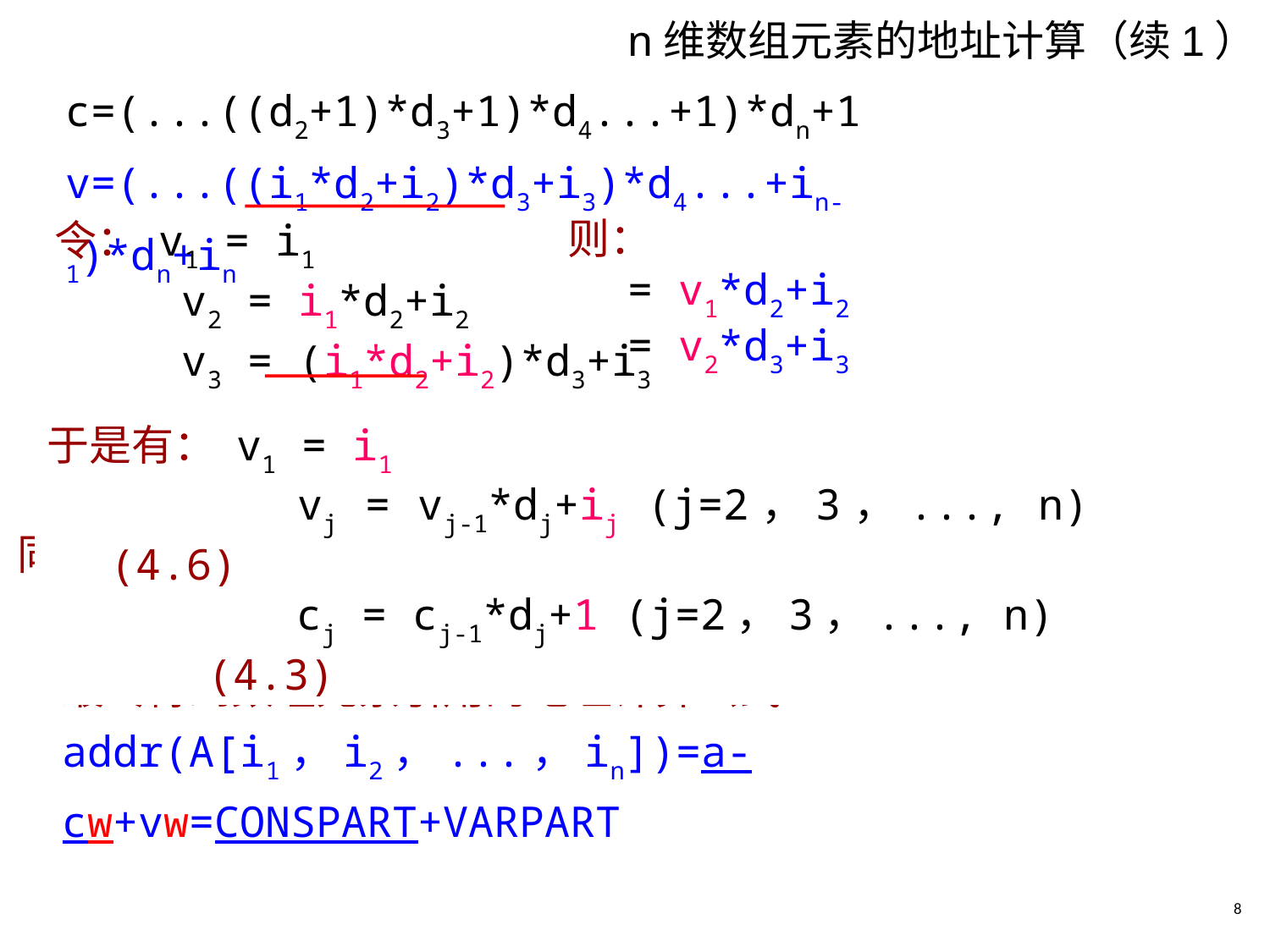

# n维数组元素的地址计算（续1）
c=(...((d2+1)*d3+1)*d4...+1)*dn+1
v=(...((i1*d2+i2)*d3+i3)*d4...+in-1)*dn+in

则：
令： v1 = i1
     v2 = i1*d2+i2
     v3 = (i1*d2+i2)*d3+i3
	......
     vj = ……..           = vj-1*dj+ij
	......
     vn = ……..           = vn-1*dn+in
= v1*d2+i2
= v2*d3+i3

于是有： v1 = i1
         vj = vj-1*dj+ij (j=2，3，..., n)	   (4.6)
同理可得： c1 = 1
           cj = cj-1*dj+1 (j=2，3，..., n)		(4.3)
最终得到数组元素引用的地址计算公式:
addr(A[i1，i2，...，in])=a-cw+vw=CONSPART+VARPART
8